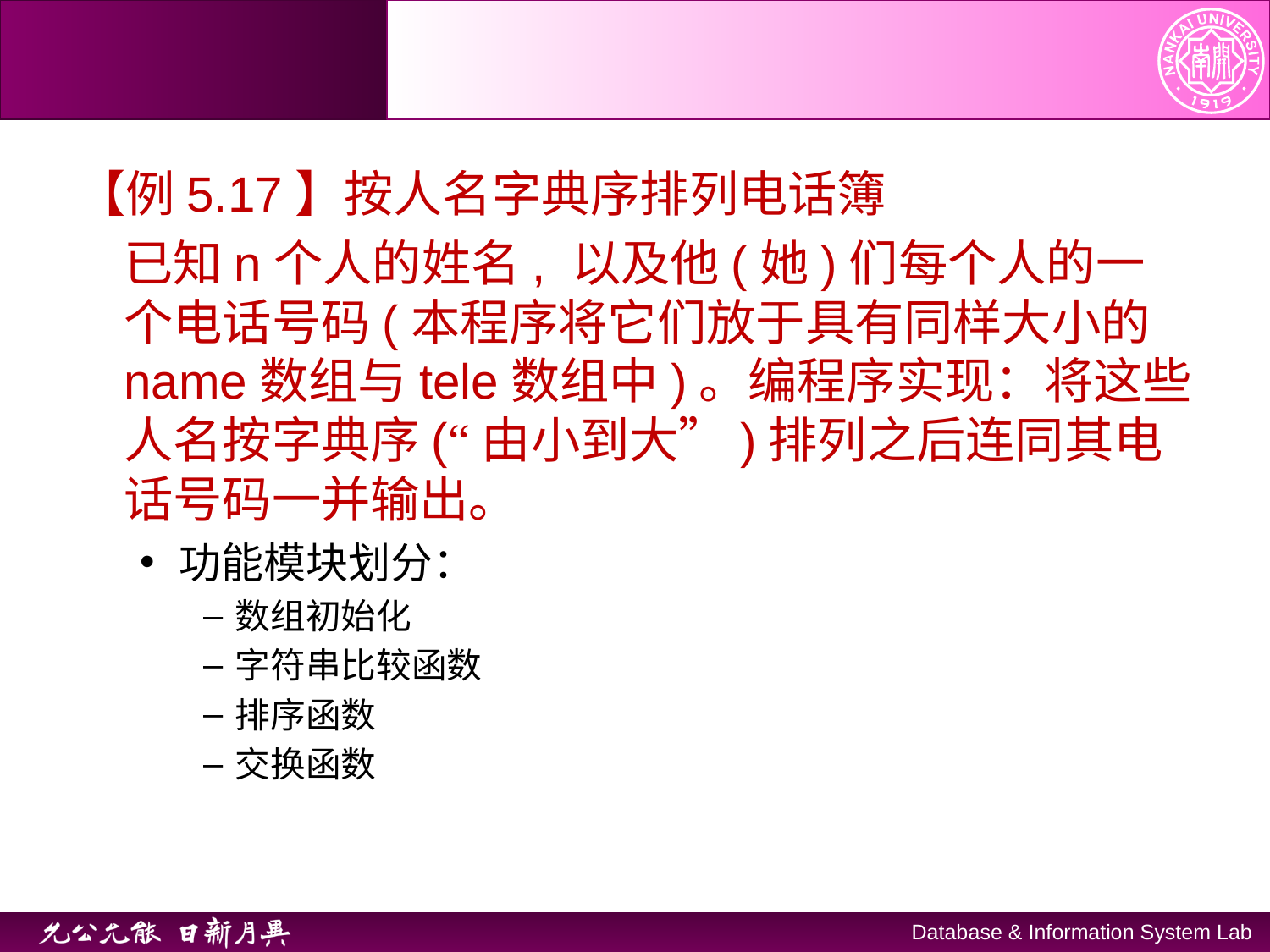

【例5.17】按人名字典序排列电话簿
已知n个人的姓名, 以及他(她)们每个人的一个电话号码(本程序将它们放于具有同样大小的name数组与tele数组中)。编程序实现：将这些人名按字典序(“由小到大”)排列之后连同其电话号码一并输出。
功能模块划分：
数组初始化
字符串比较函数
排序函数
交换函数